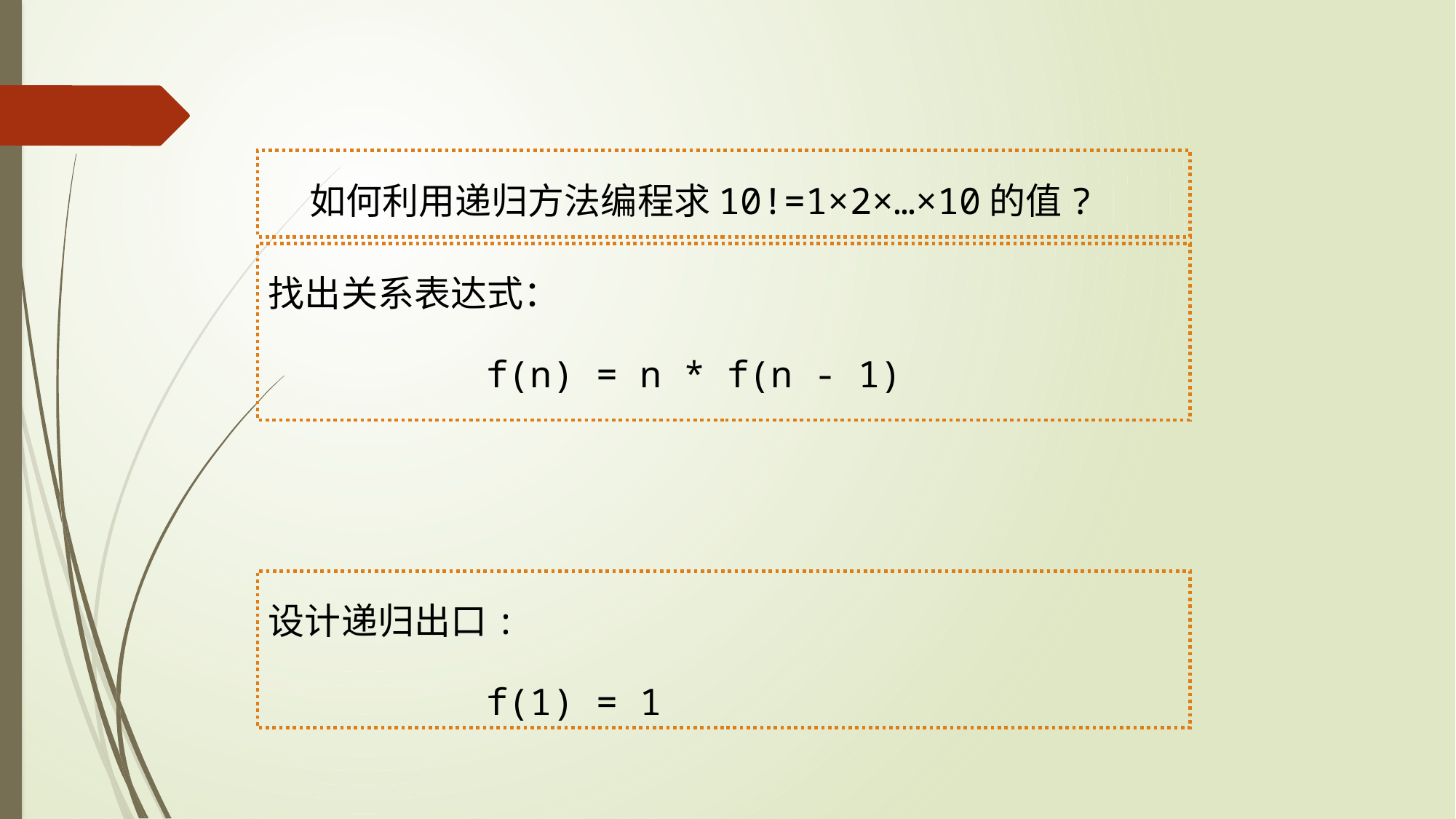

如何利用递归方法编程求10!=1×2×…×10的值?
找出关系表达式：
		f(n) = n * f(n - 1)
设计递归出口:
		f(1) = 1